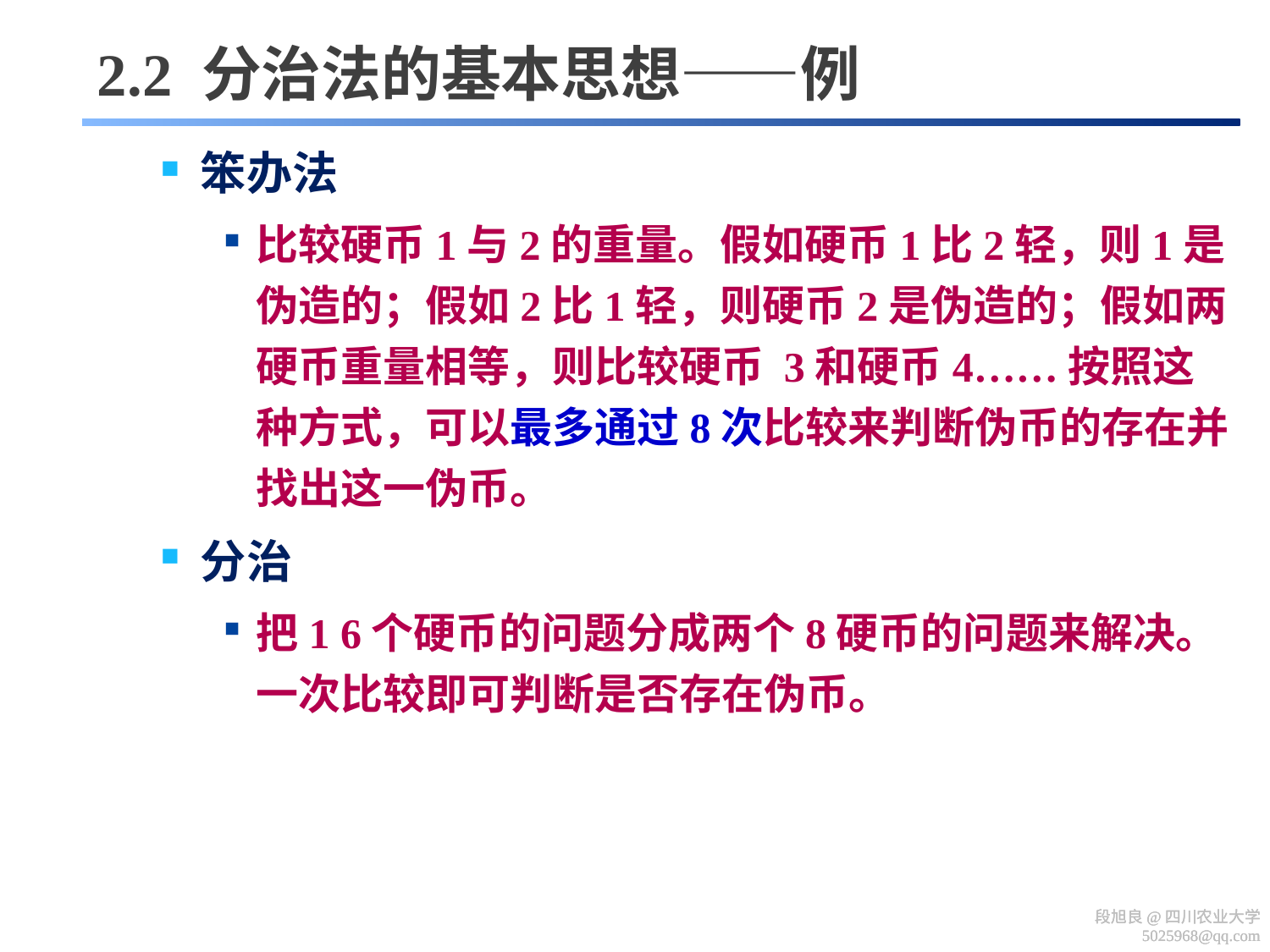

# 2.2 分治法的基本思想——例
笨办法
比较硬币1与2的重量。假如硬币1比2轻，则1是伪造的；假如2比1轻，则硬币2是伪造的；假如两硬币重量相等，则比较硬币 3和硬币4……按照这种方式，可以最多通过8次比较来判断伪币的存在并找出这一伪币。
分治
把1 6个硬币的问题分成两个8硬币的问题来解决。一次比较即可判断是否存在伪币。